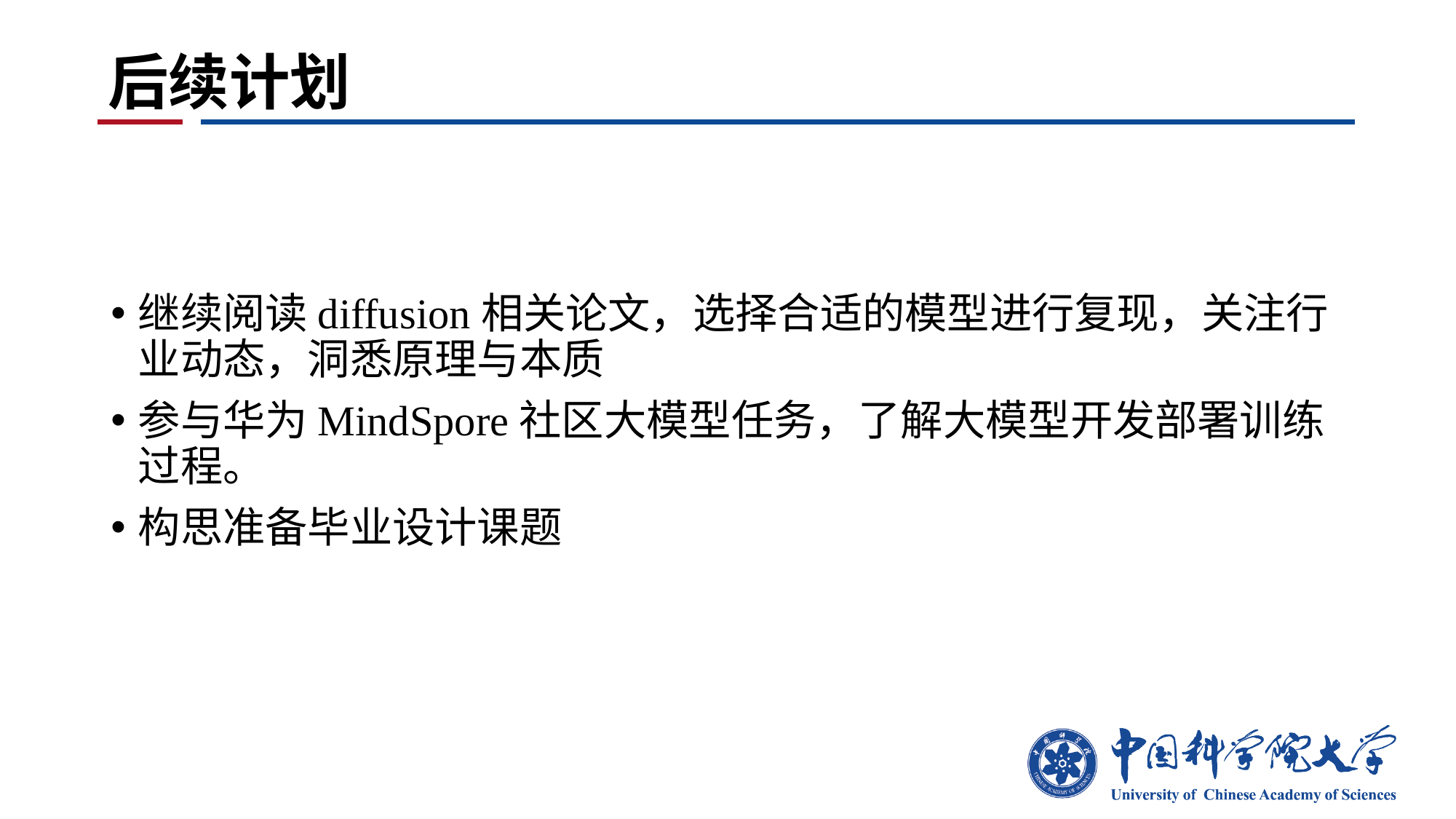

# 后续计划
继续阅读diffusion相关论文，选择合适的模型进行复现，关注行业动态，洞悉原理与本质
参与华为MindSpore社区大模型任务，了解大模型开发部署训练过程。
构思准备毕业设计课题